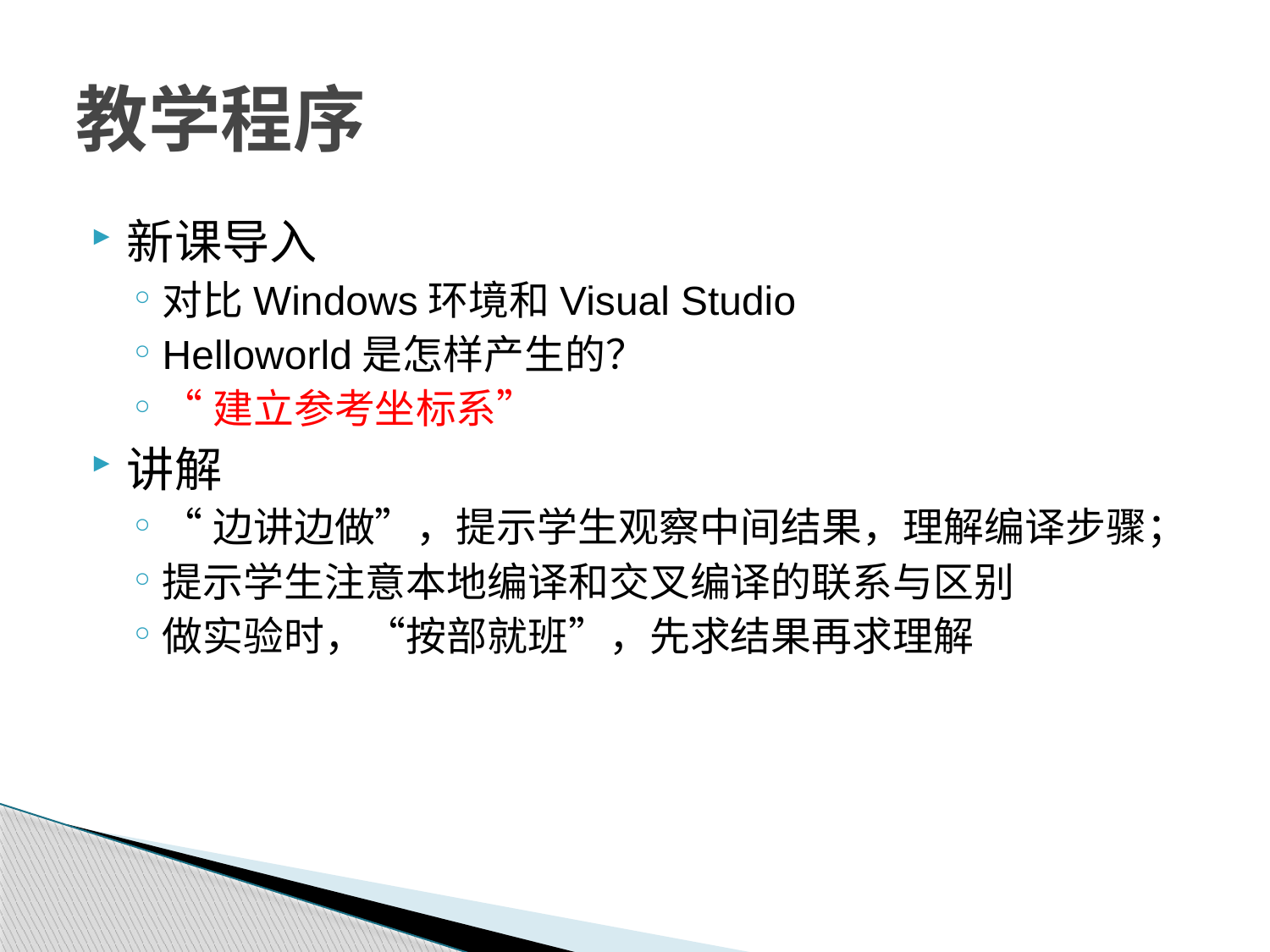

# 教学程序
新课导入
对比Windows环境和Visual Studio
Helloworld是怎样产生的？
“建立参考坐标系”
讲解
“边讲边做”，提示学生观察中间结果，理解编译步骤；
提示学生注意本地编译和交叉编译的联系与区别
做实验时，“按部就班”，先求结果再求理解